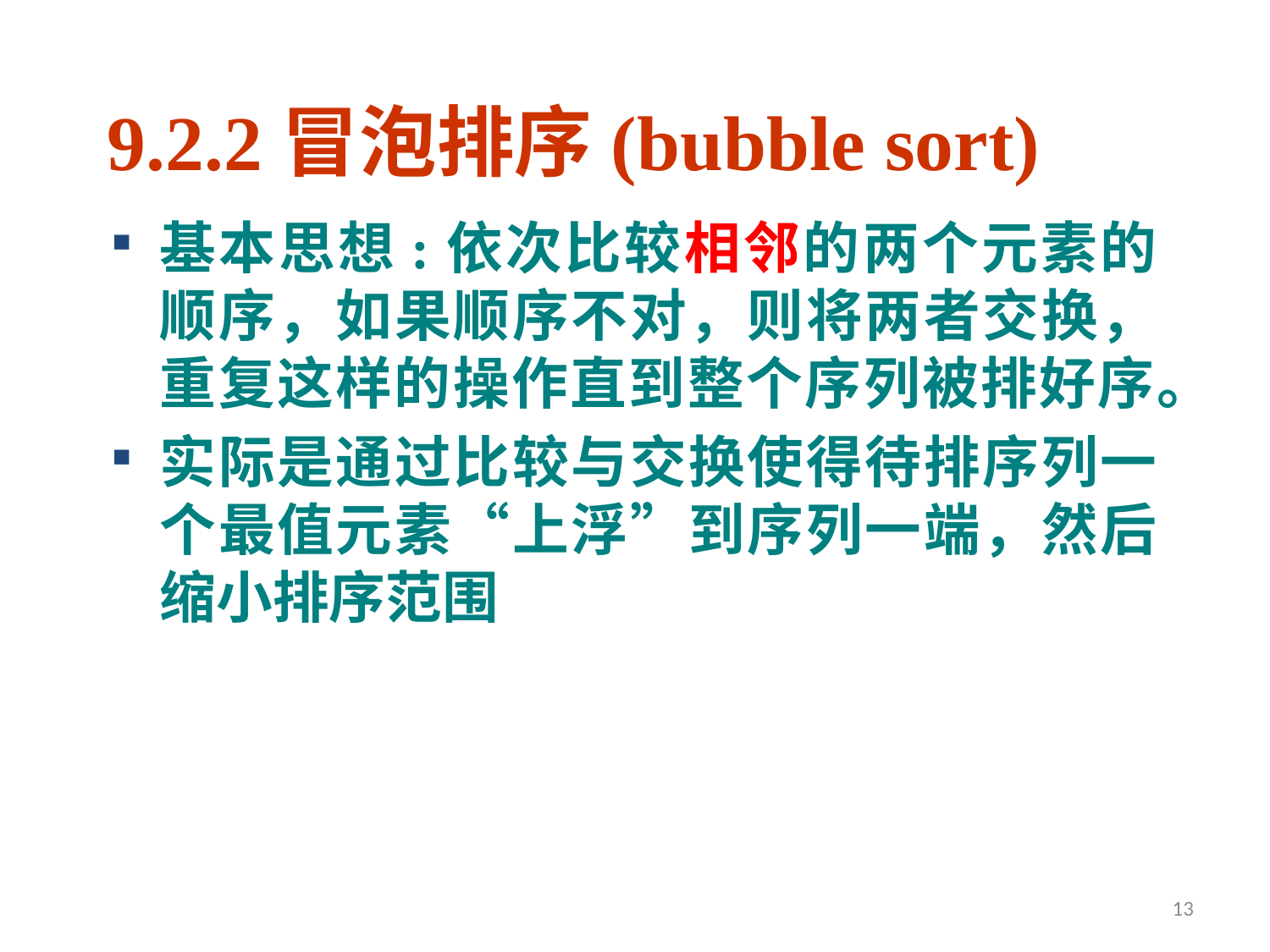

9.2.2冒泡排序(bubble sort)
基本思想:依次比较相邻的两个元素的顺序，如果顺序不对，则将两者交换，重复这样的操作直到整个序列被排好序。
实际是通过比较与交换使得待排序列一个最值元素“上浮”到序列一端，然后缩小排序范围

13